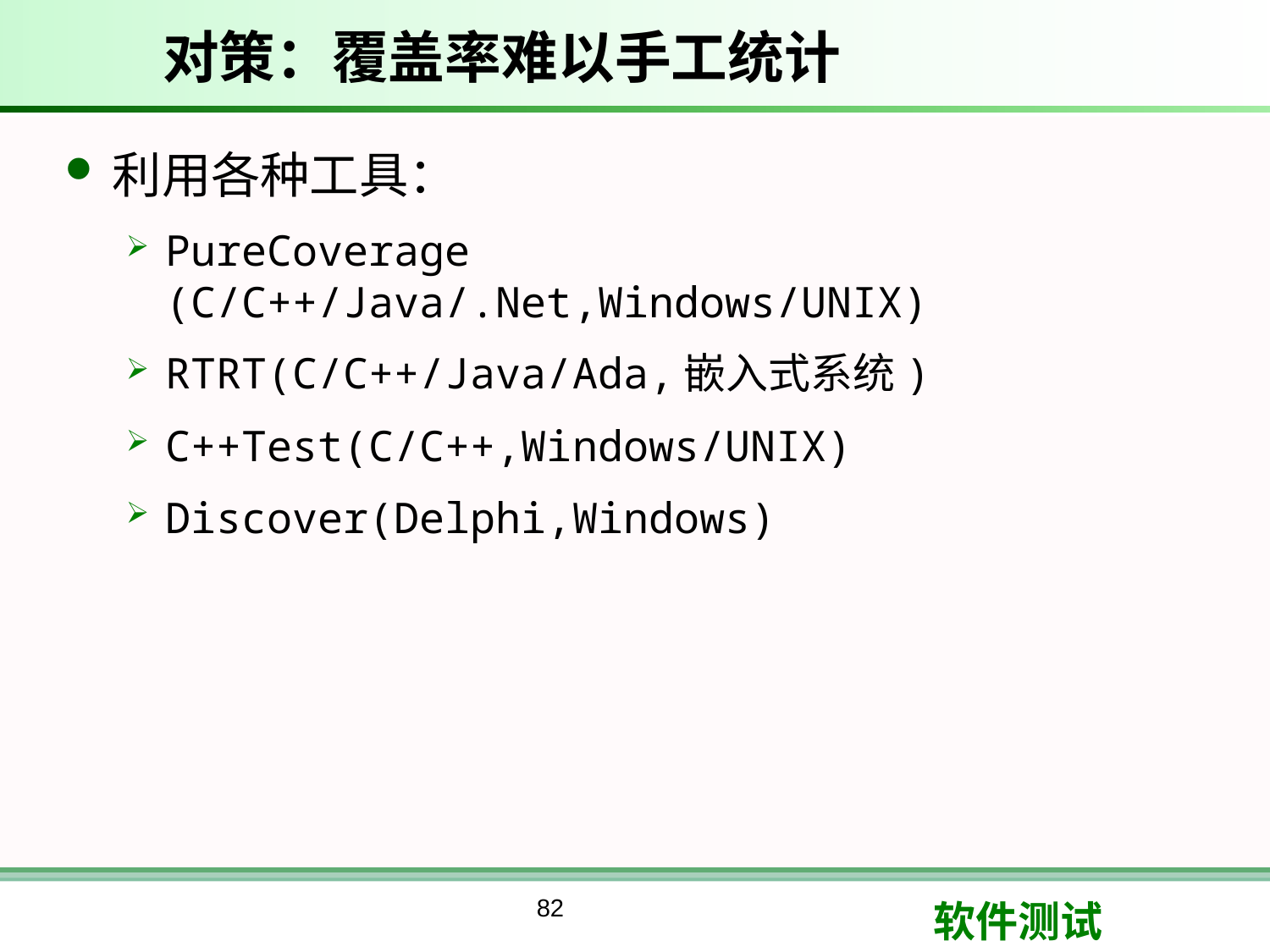

# 对策：覆盖率难以手工统计
利用各种工具：
PureCoverage (C/C++/Java/.Net,Windows/UNIX)
RTRT(C/C++/Java/Ada,嵌入式系统)
C++Test(C/C++,Windows/UNIX)
Discover(Delphi,Windows)

82